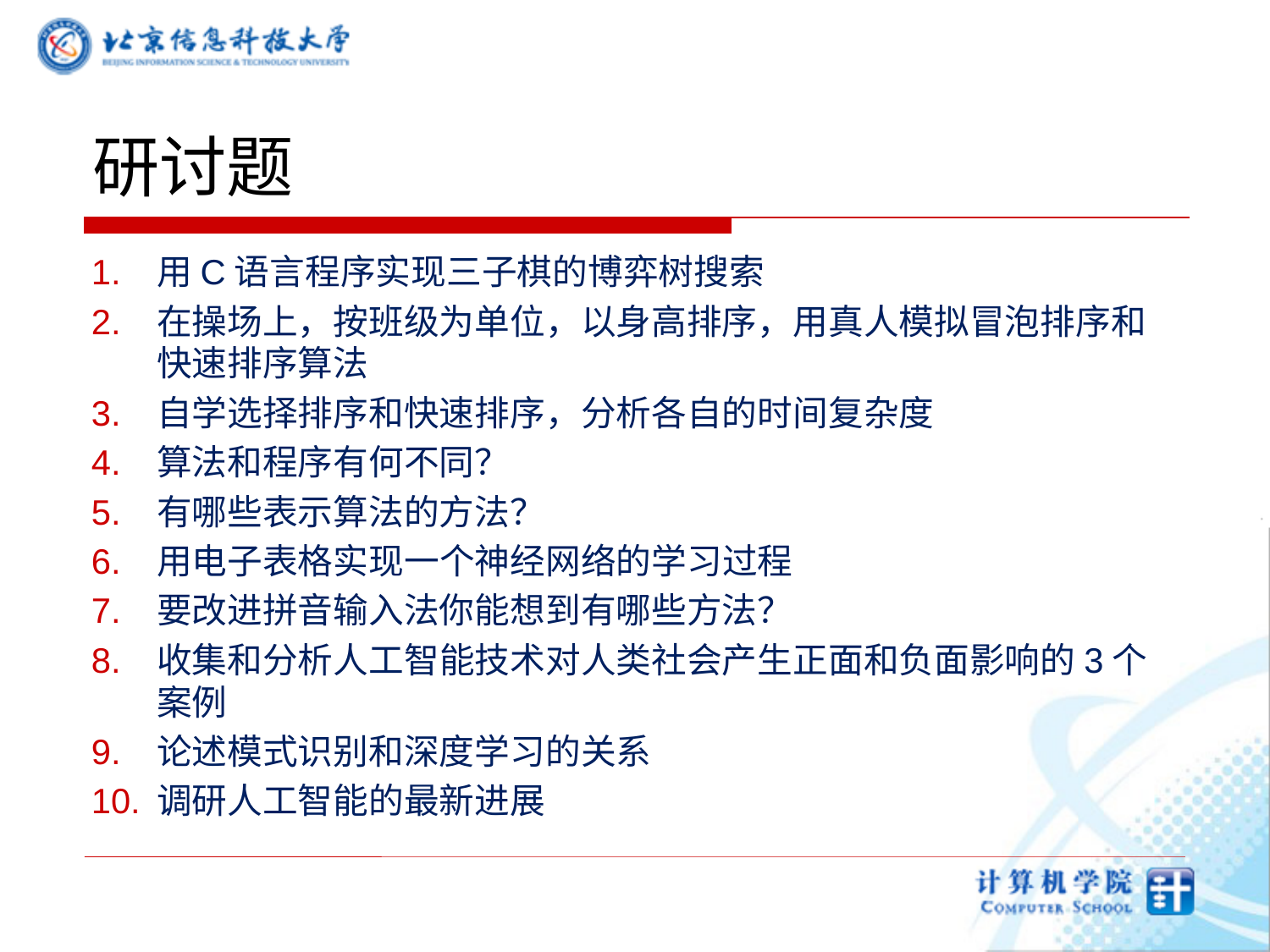

# 研讨题
用C语言程序实现三子棋的博弈树搜索
在操场上，按班级为单位，以身高排序，用真人模拟冒泡排序和快速排序算法
自学选择排序和快速排序，分析各自的时间复杂度
算法和程序有何不同？
有哪些表示算法的方法？
用电子表格实现一个神经网络的学习过程
要改进拼音输入法你能想到有哪些方法？
收集和分析人工智能技术对人类社会产生正面和负面影响的3个案例
论述模式识别和深度学习的关系
调研人工智能的最新进展